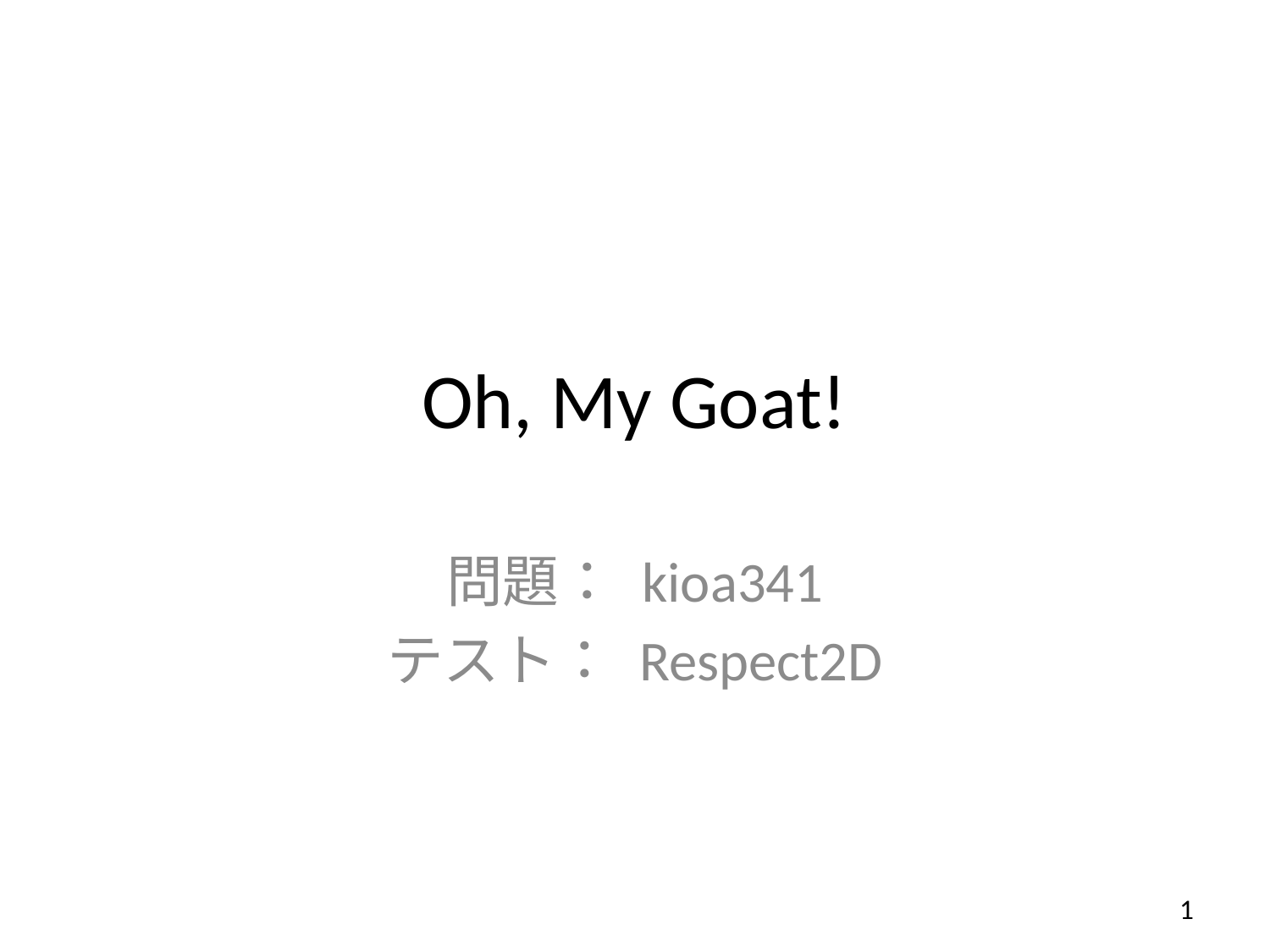

# Oh, My Goat!
問題： kioa341
テスト： Respect2D
1